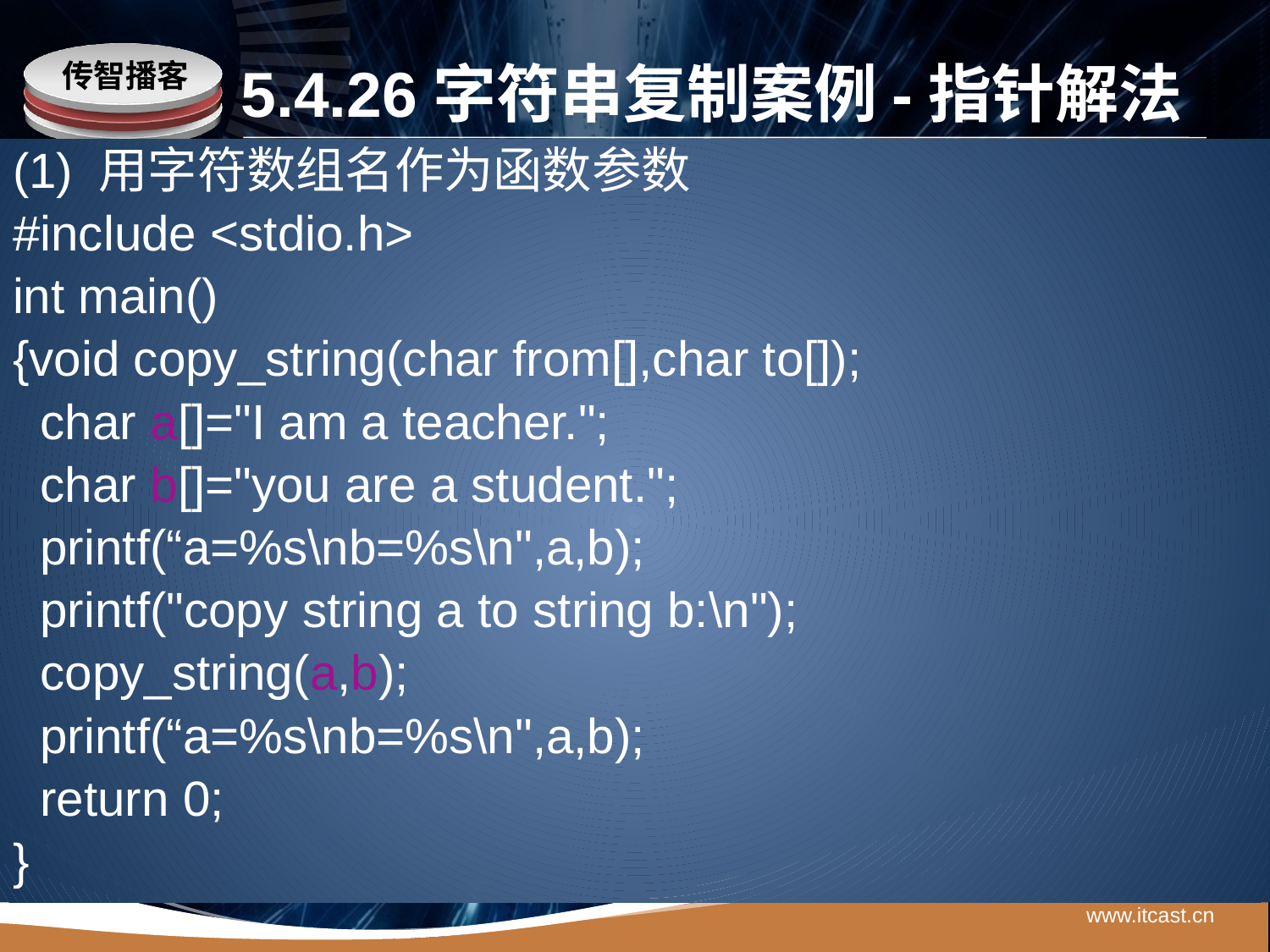

# 5.4.26字符串复制案例-指针解法
(1) 用字符数组名作为函数参数
#include <stdio.h>
int main()
{void copy_string(char from[],char to[]);
  char a[]="I am a teacher.";
  char b[]="you are a student.";
  printf(“a=%s\nb=%s\n",a,b);
  printf("copy string a to string b:\n");
  copy_string(a,b);
  printf(“a=%s\nb=%s\n",a,b);
  return 0;
}

www.itcast.cn